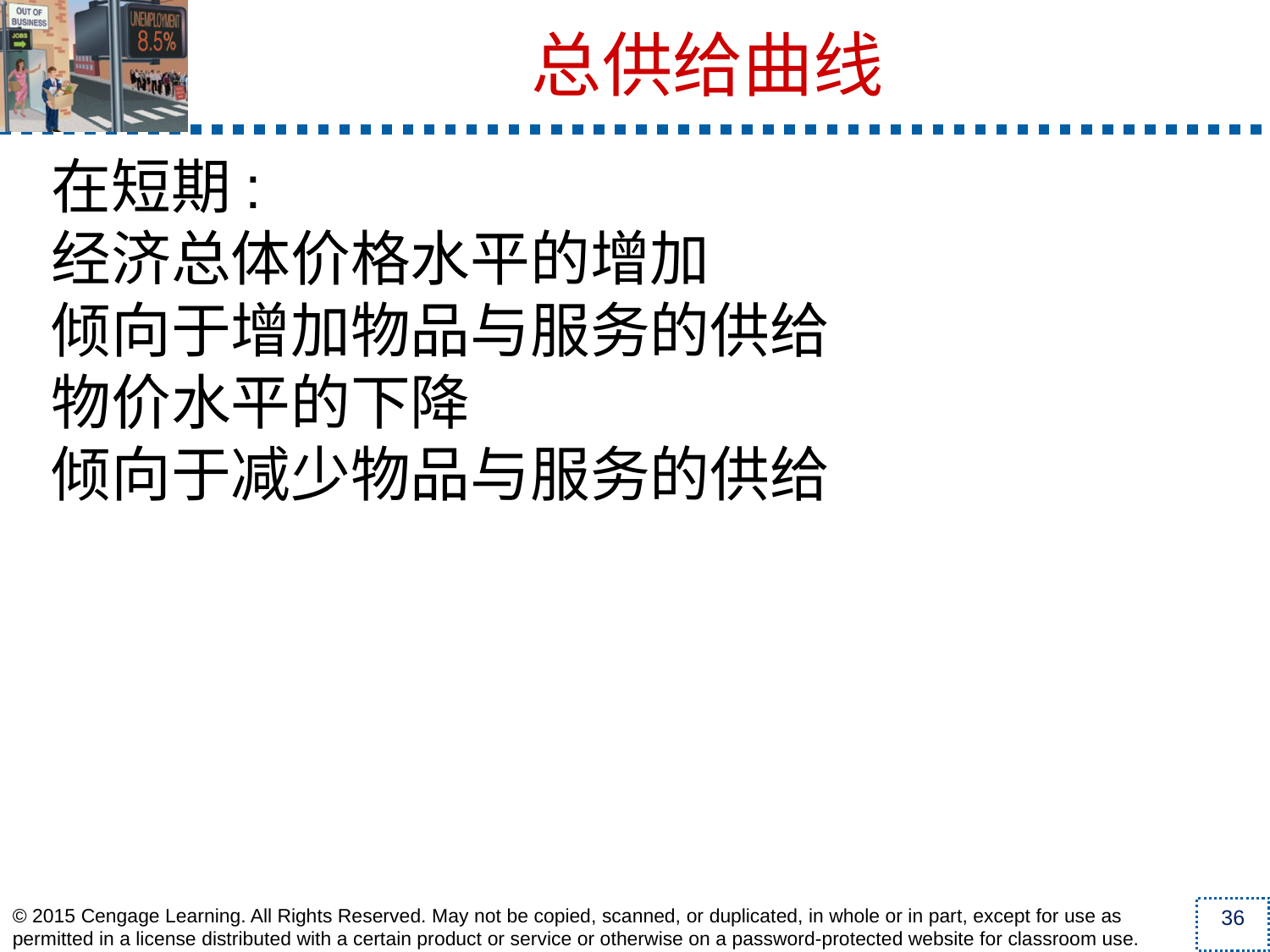

在短期:
经济总体价格水平的增加
倾向于增加物品与服务的供给
物价水平的下降
倾向于减少物品与服务的供给

总供给曲线
36
© 2015 Cengage Learning. All Rights Reserved. May not be copied, scanned, or duplicated, in whole or in part, except for use as permitted in a license distributed with a certain product or service or otherwise on a password-protected website for classroom use.